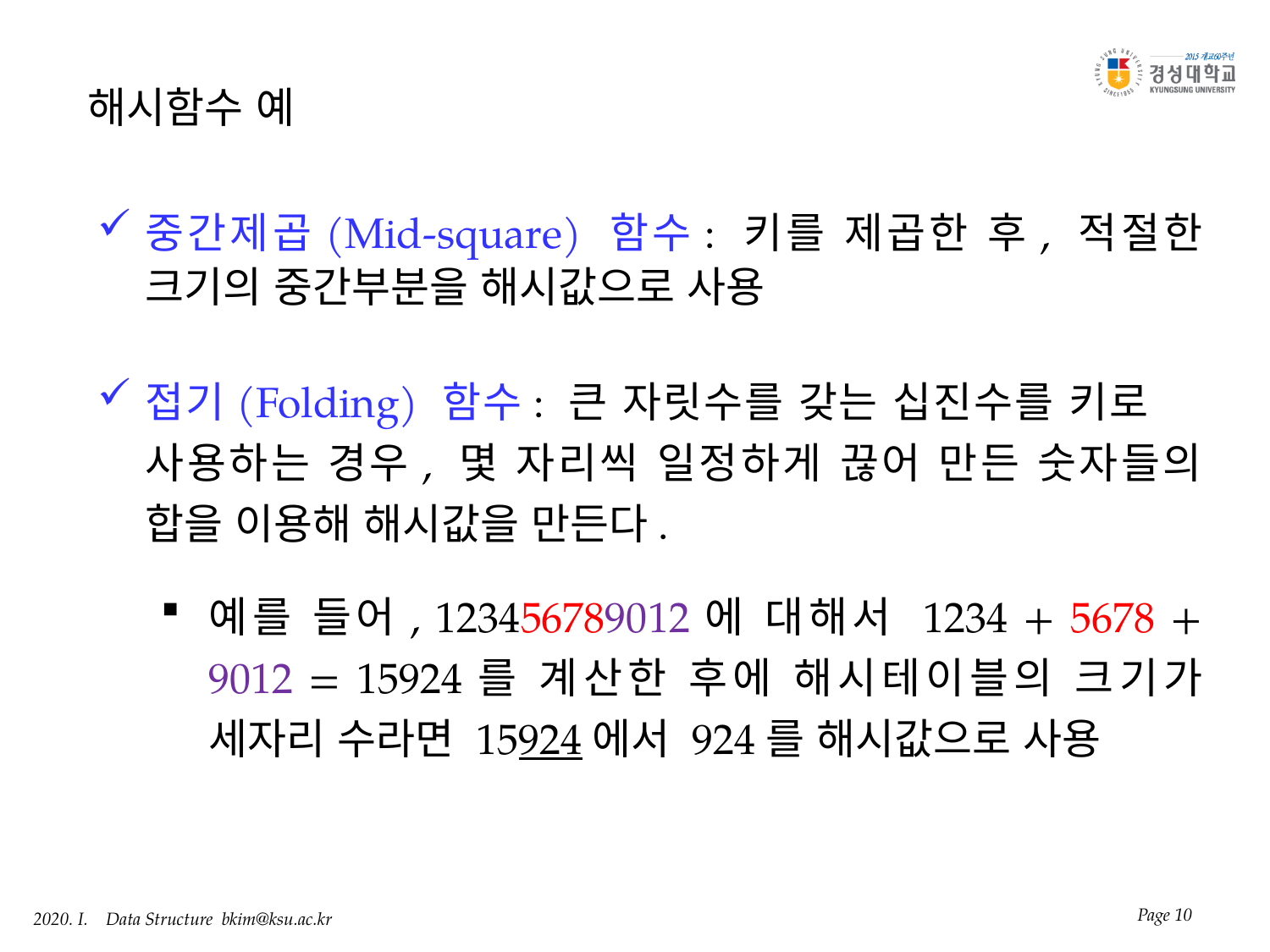

해시함수 예
중간제곱(Mid-square) 함수: 키를 제곱한 후, 적절한 크기의 중간부분을 해시값으로 사용

접기(Folding) 함수: 큰 자릿수를 갖는 십진수를 키로     사용하는 경우, 몇 자리씩 일정하게 끊어 만든 숫자들의 합을 이용해 해시값을 만든다.
예를 들어, 123456789012에 대해서 1234 + 5678 + 9012 = 15924를 계산한 후에 해시테이블의 크기가 세자리 수라면 15924에서 924를 해시값으로 사용
Page 10